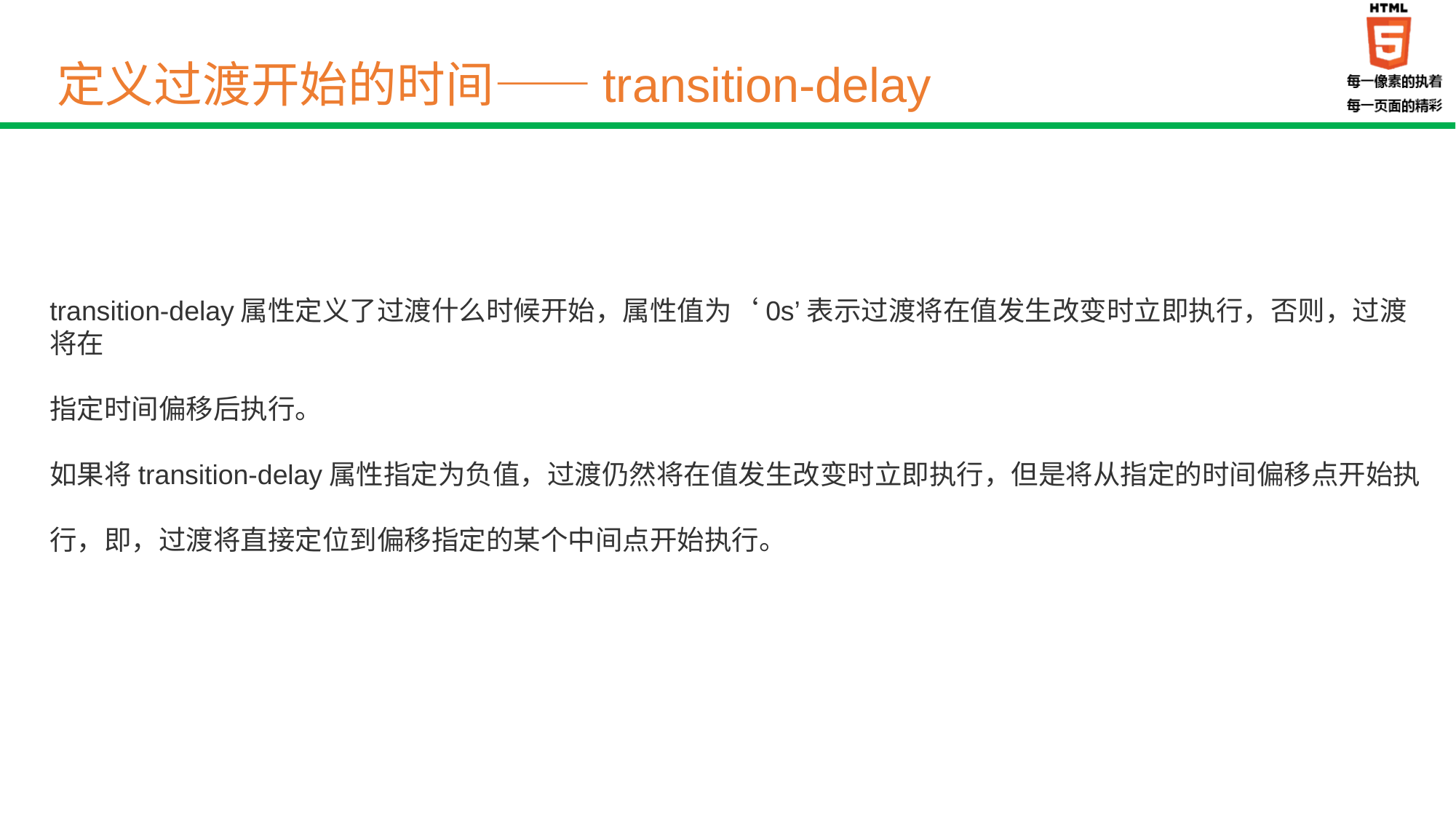

定义过渡开始的时间——transition-delay
transition-delay属性定义了过渡什么时候开始，属性值为‘0s’表示过渡将在值发生改变时立即执行，否则，过渡将在

指定时间偏移后执行。

如果将transition-delay属性指定为负值，过渡仍然将在值发生改变时立即执行，但是将从指定的时间偏移点开始执

行，即，过渡将直接定位到偏移指定的某个中间点开始执行。